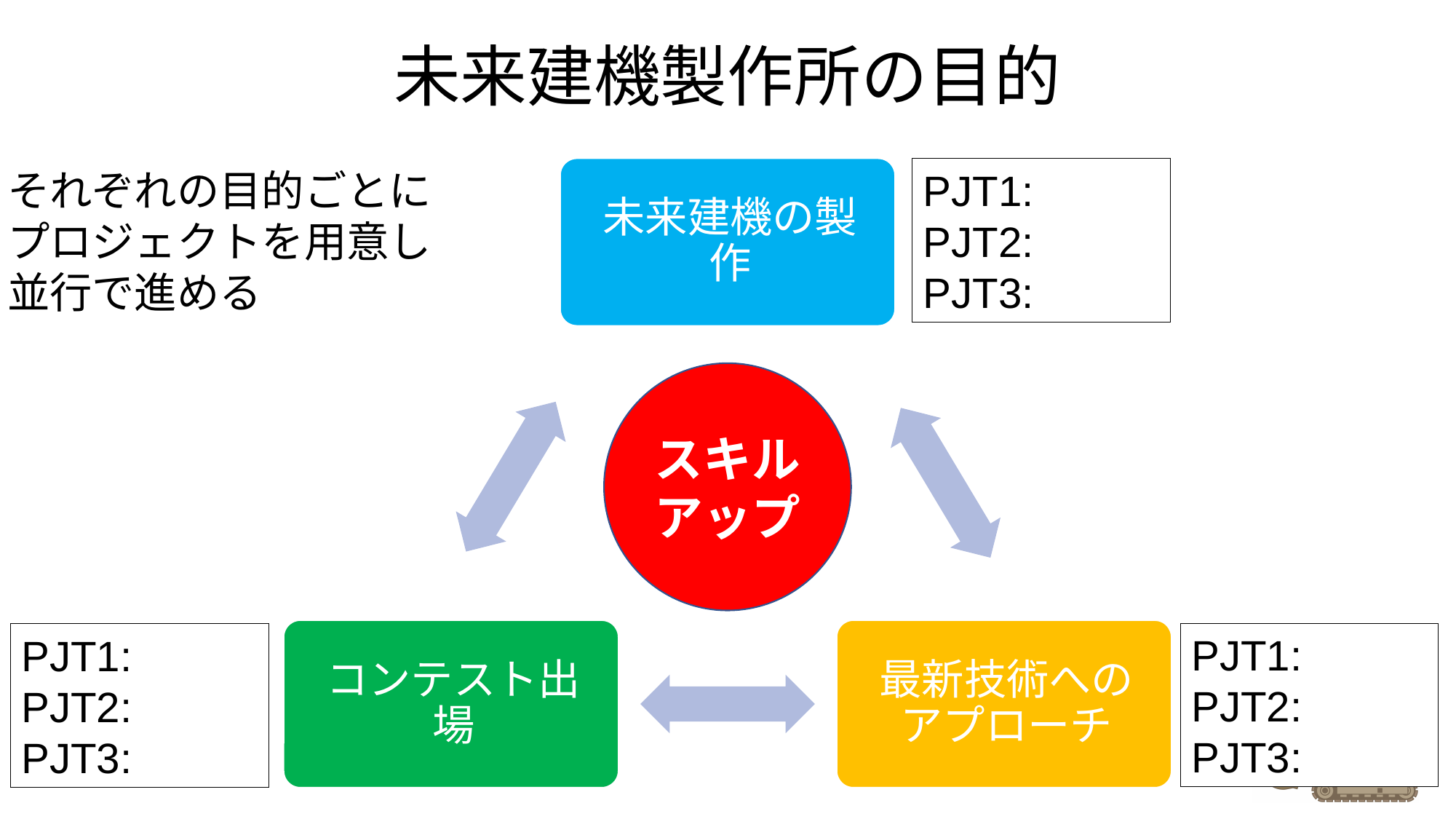

# 未来建機製作所の目的
未来建機の製作

最新技術への
アプローチ

コンテスト出場

それぞれの目的ごとに
プロジェクトを用意し
並行で進める
PJT1:
PJT2:
PJT3:
スキルアップ
PJT1:
PJT2:
PJT3:
PJT1:
PJT2:
PJT3: